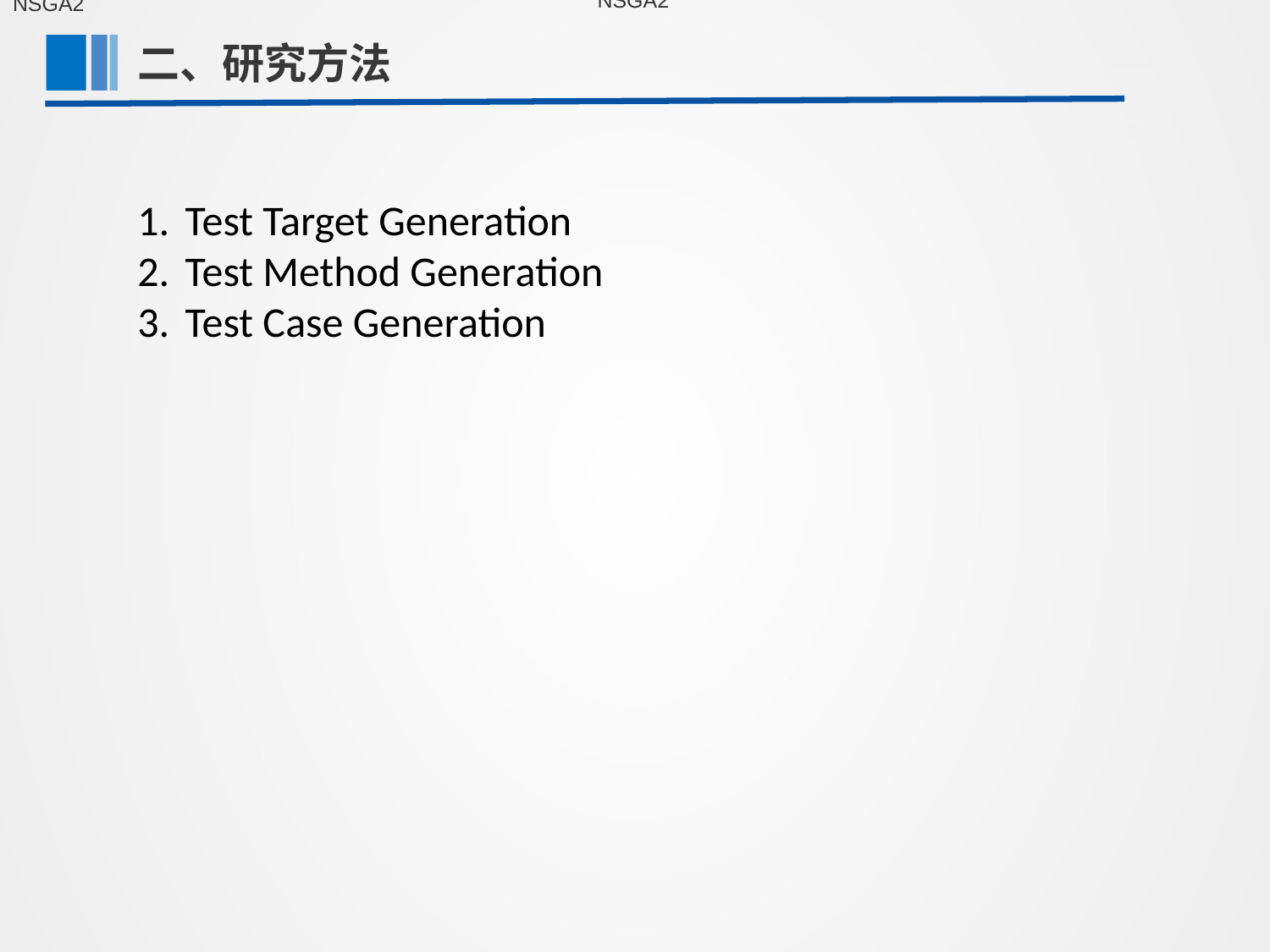

NSGA2
NSGA2
二、研究方法

第一部分
Test Target Generation
Test Method Generation
Test Case Generation